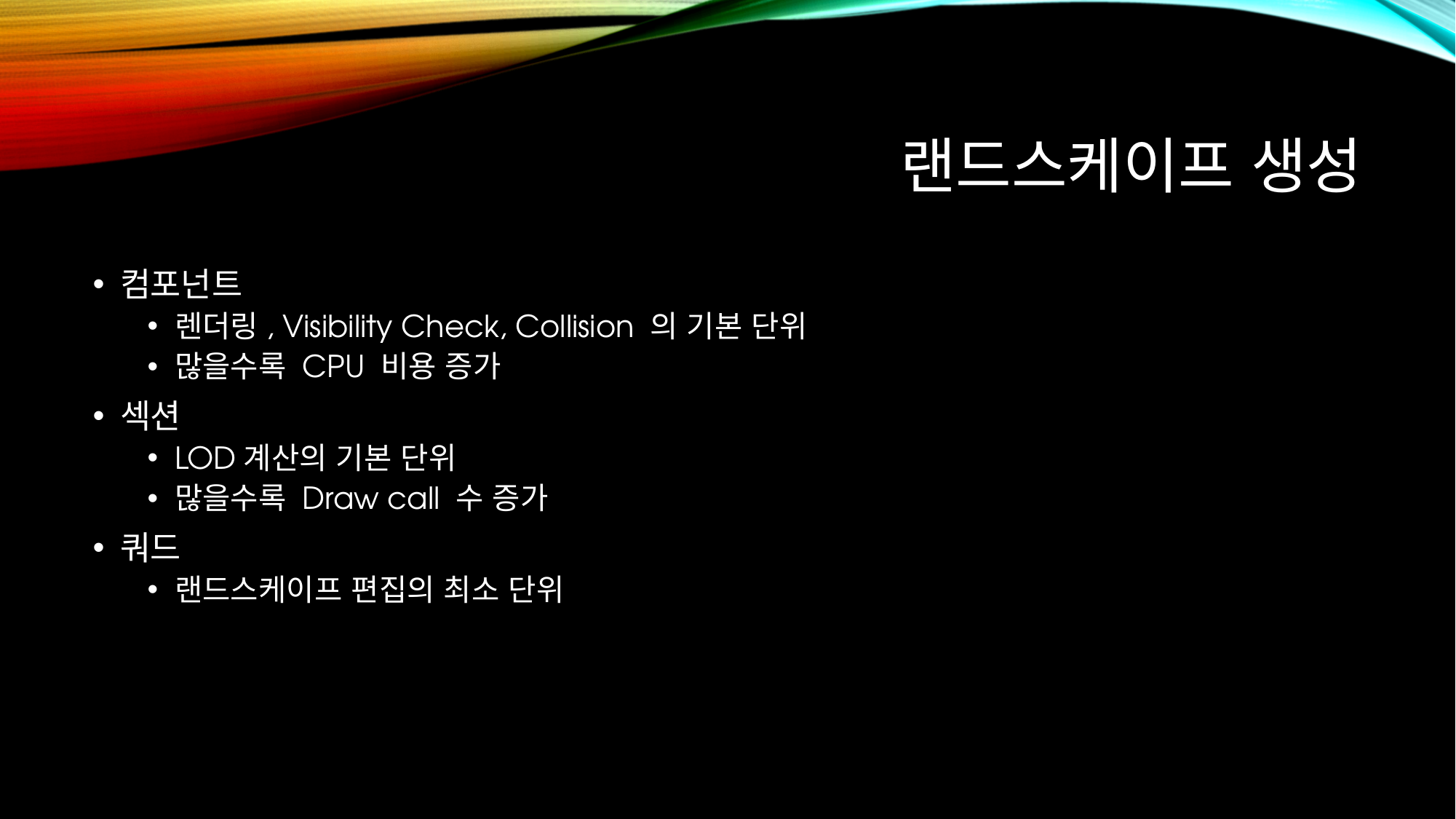

# 랜드스케이프 생성
컴포넌트
렌더링, Visibility Check, Collision 의 기본 단위
많을수록 CPU 비용 증가
섹션
LOD계산의 기본 단위
많을수록 Draw call 수 증가
쿼드
랜드스케이프 편집의 최소 단위